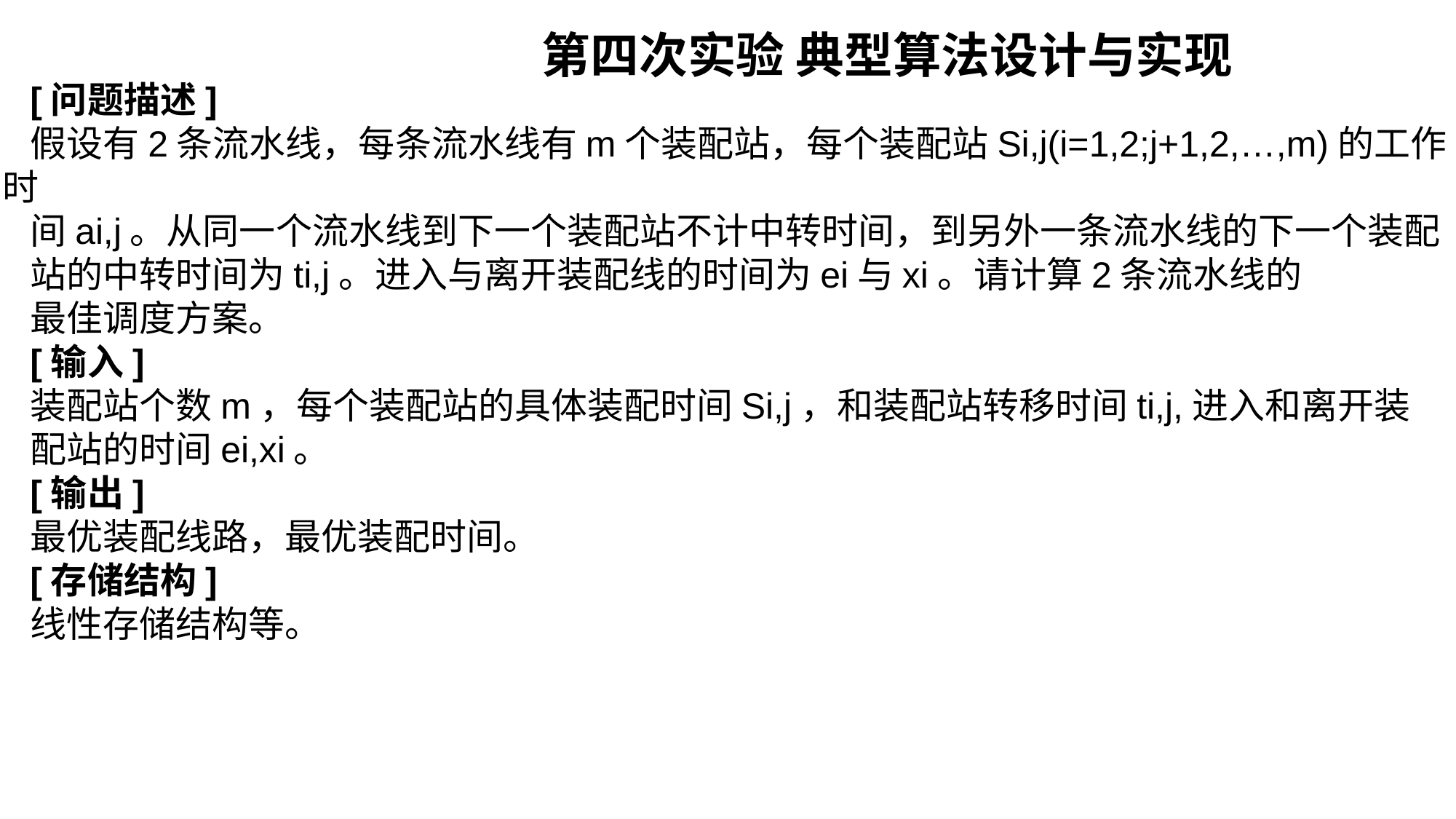

第四次实验 典型算法设计与实现
[问题描述]
假设有2条流水线，每条流水线有m个装配站，每个装配站Si,j(i=1,2;j+1,2,…,m)的工作时
间ai,j。从同一个流水线到下一个装配站不计中转时间，到另外一条流水线的下一个装配
站的中转时间为ti,j。进入与离开装配线的时间为ei与xi。请计算2条流水线的
最佳调度方案。
[输入]
装配站个数m，每个装配站的具体装配时间Si,j，和装配站转移时间ti,j,进入和离开装
配站的时间ei,xi。
[输出]
最优装配线路，最优装配时间。
[存储结构]
线性存储结构等。